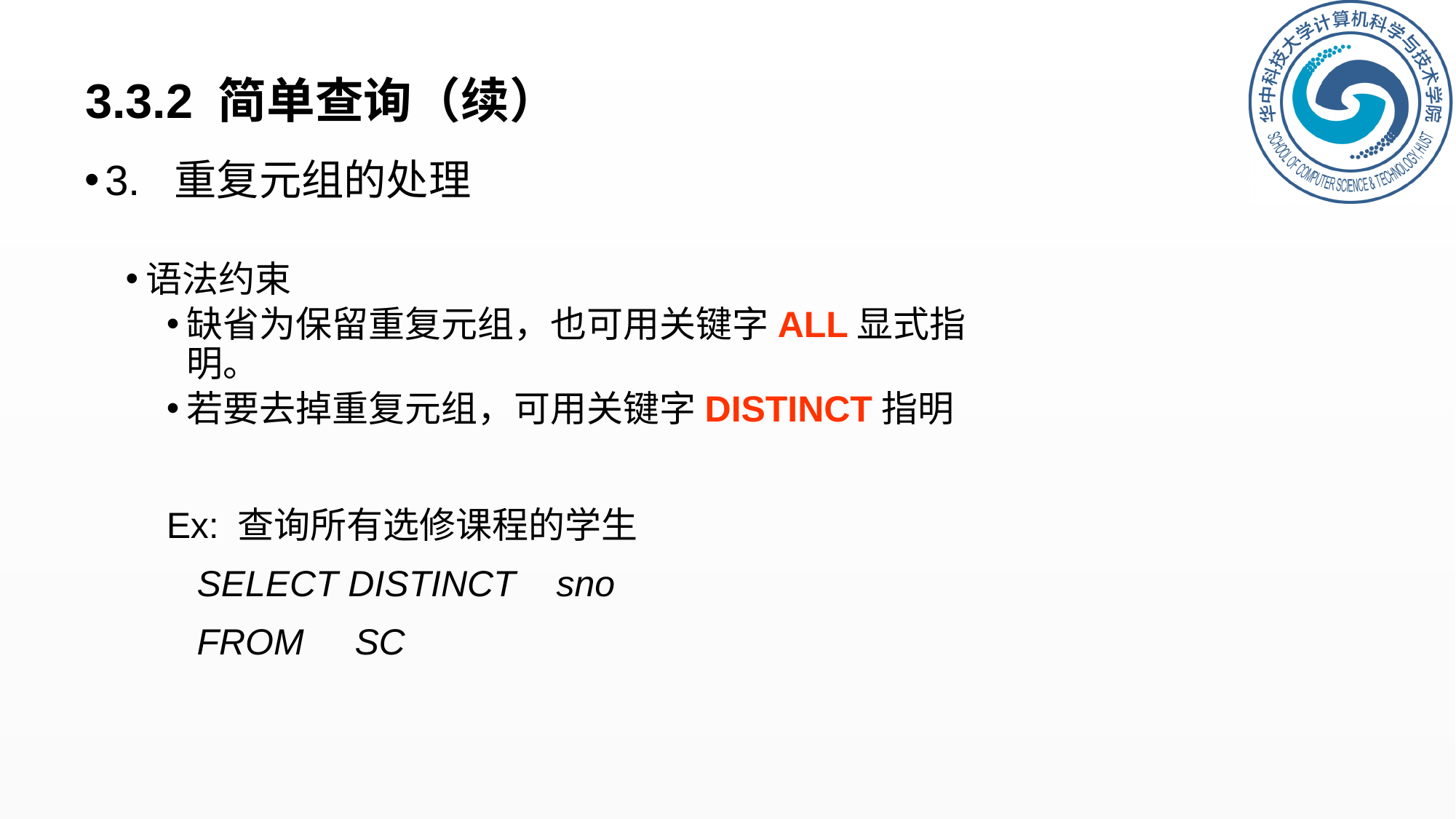

# 3.3.2 简单查询（续）
3.  重复元组的处理

语法约束
缺省为保留重复元组，也可用关键字ALL显式指明。
若要去掉重复元组，可用关键字DISTINCT指明

Ex: 查询所有选修课程的学生
   SELECT DISTINCT    sno
   FROM     SC